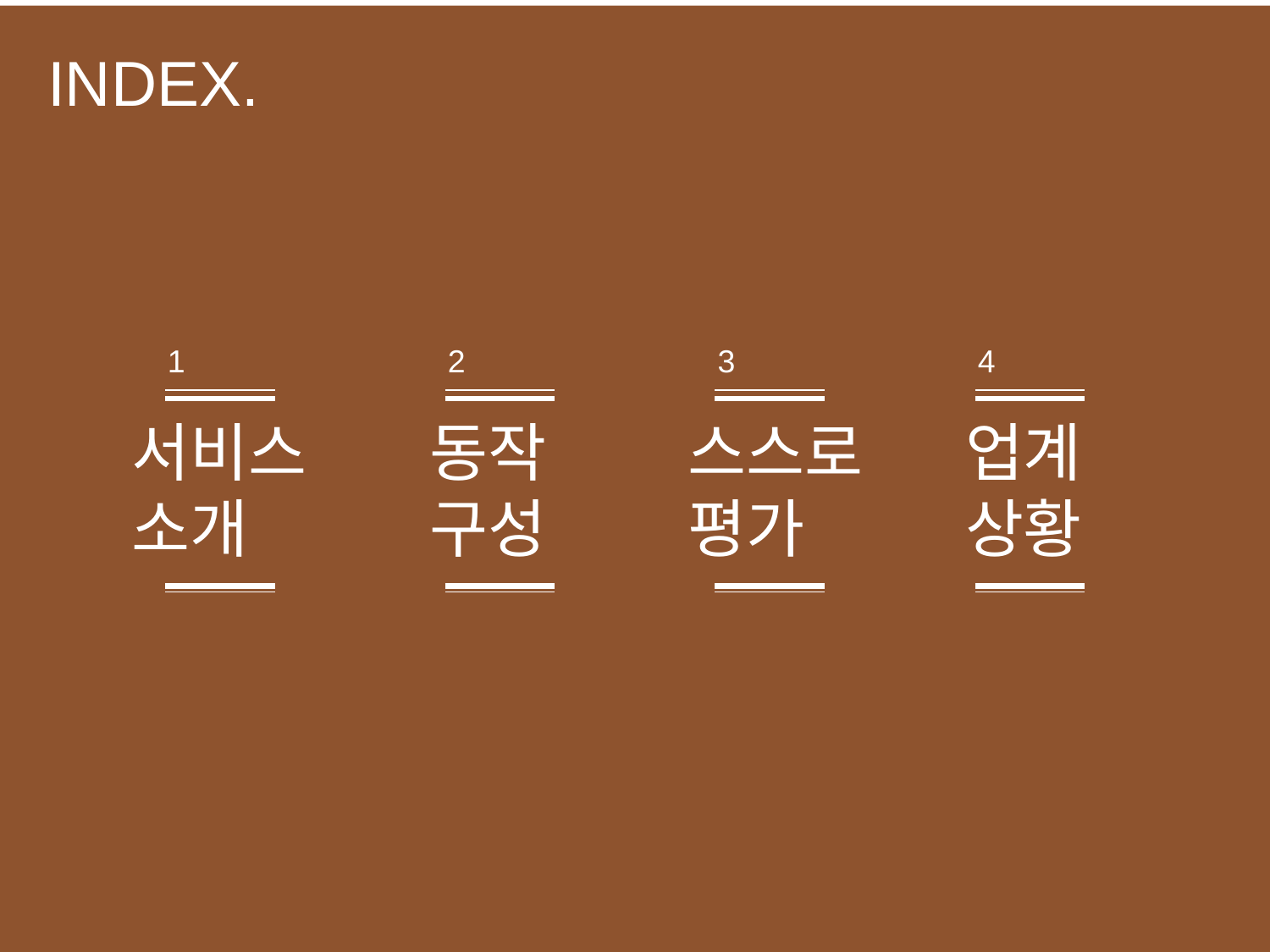

INDEX.
1
2
3
4
서비스소개
동작구성
업계상황
스스로
평가